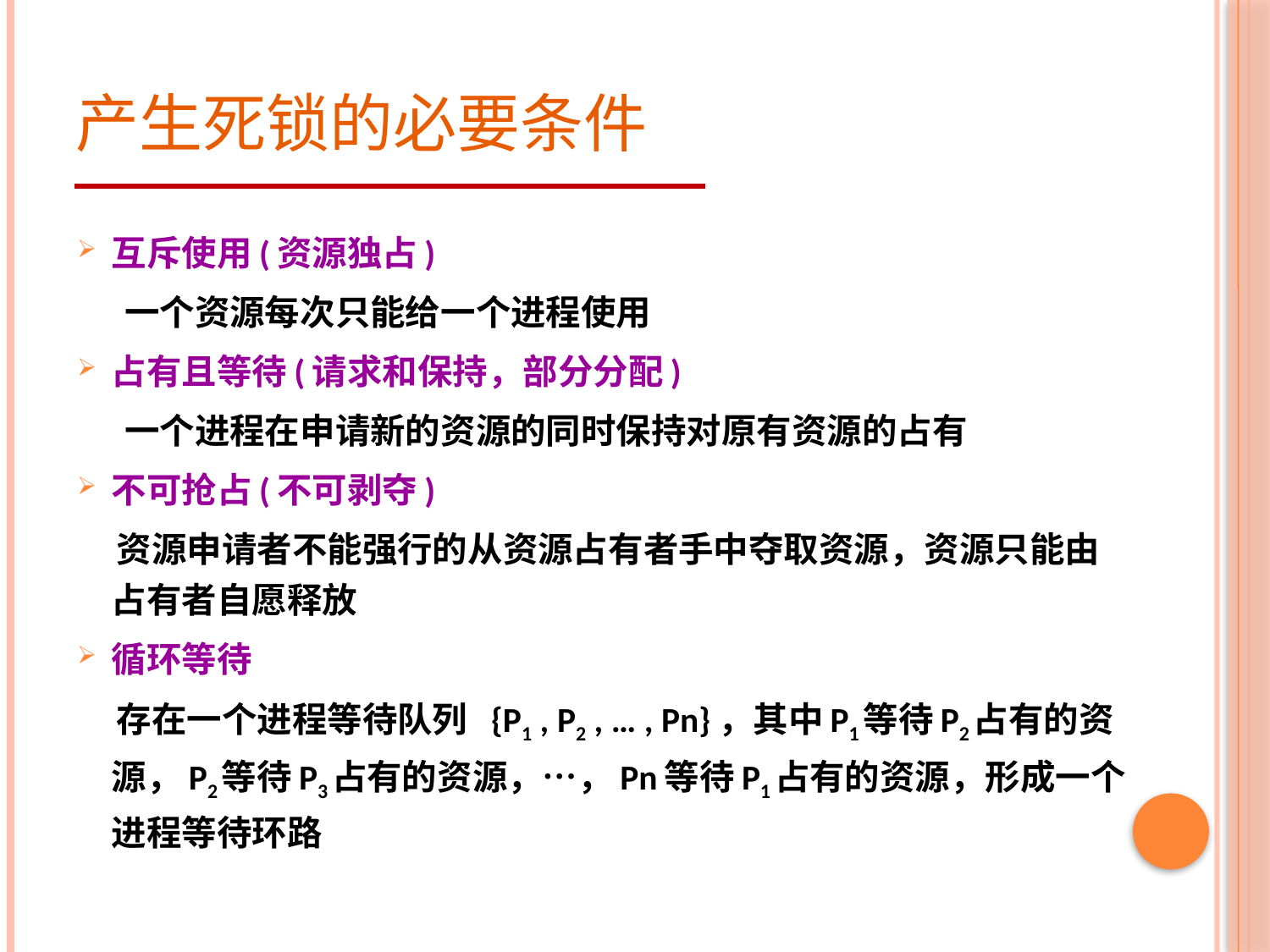

# 产生死锁的必要条件
互斥使用(资源独占)
     一个资源每次只能给一个进程使用
占有且等待(请求和保持，部分分配)
     一个进程在申请新的资源的同时保持对原有资源的占有
不可抢占(不可剥夺)
    资源申请者不能强行的从资源占有者手中夺取资源，资源只能由占有者自愿释放
循环等待
    存在一个进程等待队列  {P1 , P2 , … , Pn}，其中P1等待P2占有的资源，P2等待P3占有的资源，…，Pn等待P1占有的资源，形成一个进程等待环路